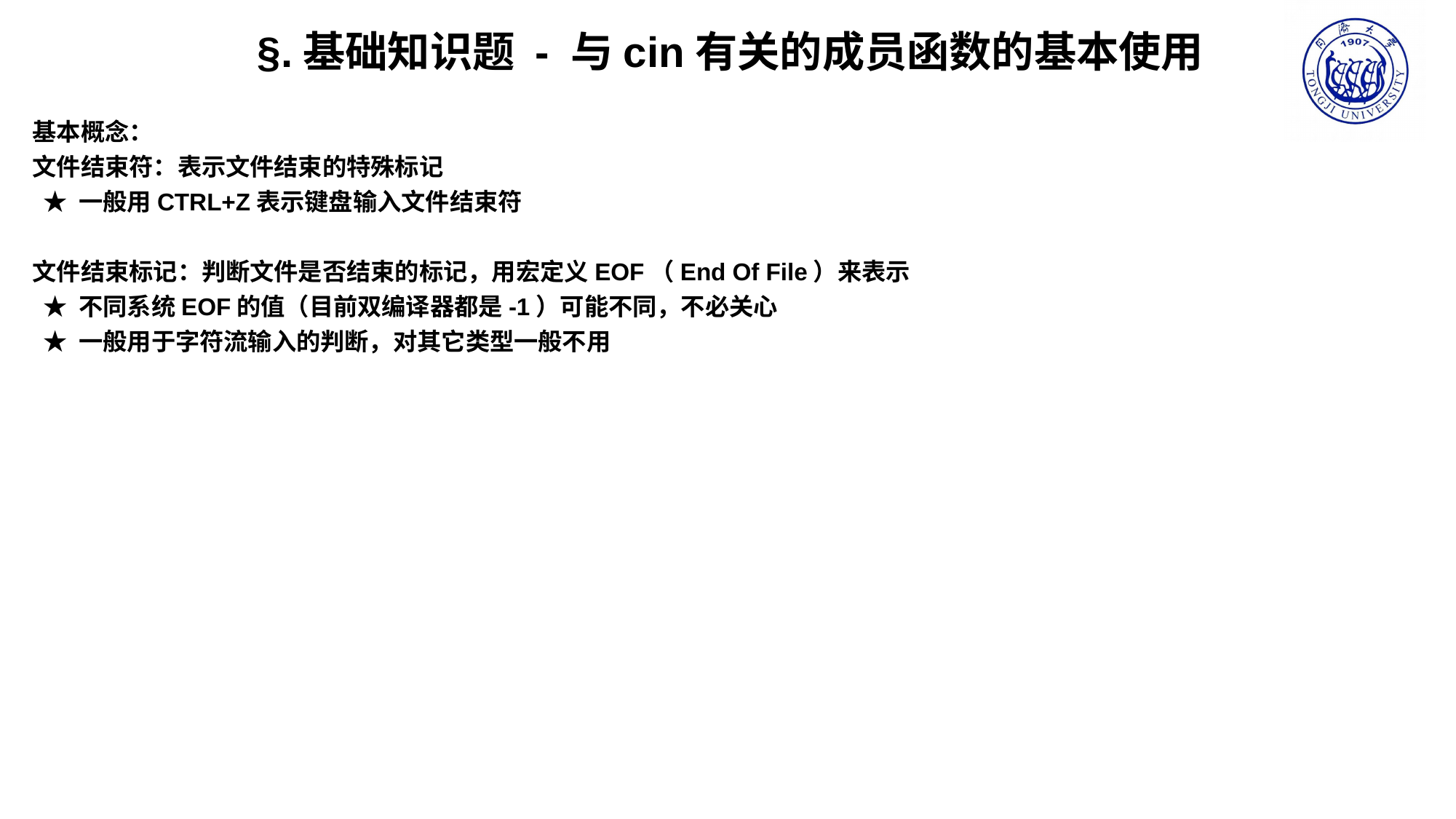

§.基础知识题 - 与cin有关的成员函数的基本使用

基本概念：
文件结束符：表示文件结束的特殊标记
  ★ 一般用CTRL+Z表示键盘输入文件结束符

文件结束标记：判断文件是否结束的标记，用宏定义EOF（End Of File）来表示
  ★ 不同系统EOF的值（目前双编译器都是-1）可能不同，不必关心
  ★ 一般用于字符流输入的判断，对其它类型一般不用